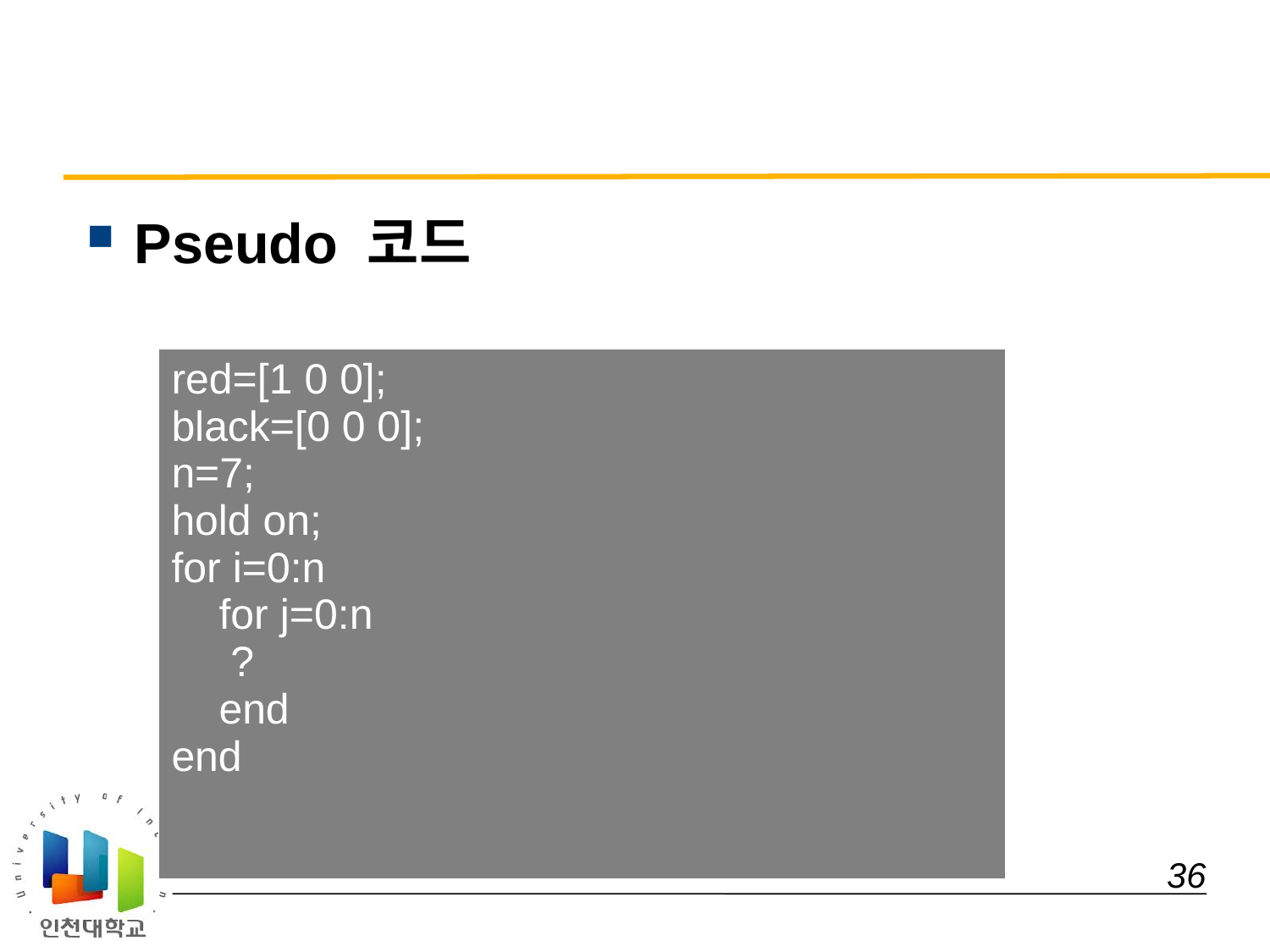

#
Pseudo 코드

| red=[1 0 0]; black=[0 0 0]; n=7; hold on; for i=0:n for j=0:n ? end end |
| --- |
 36